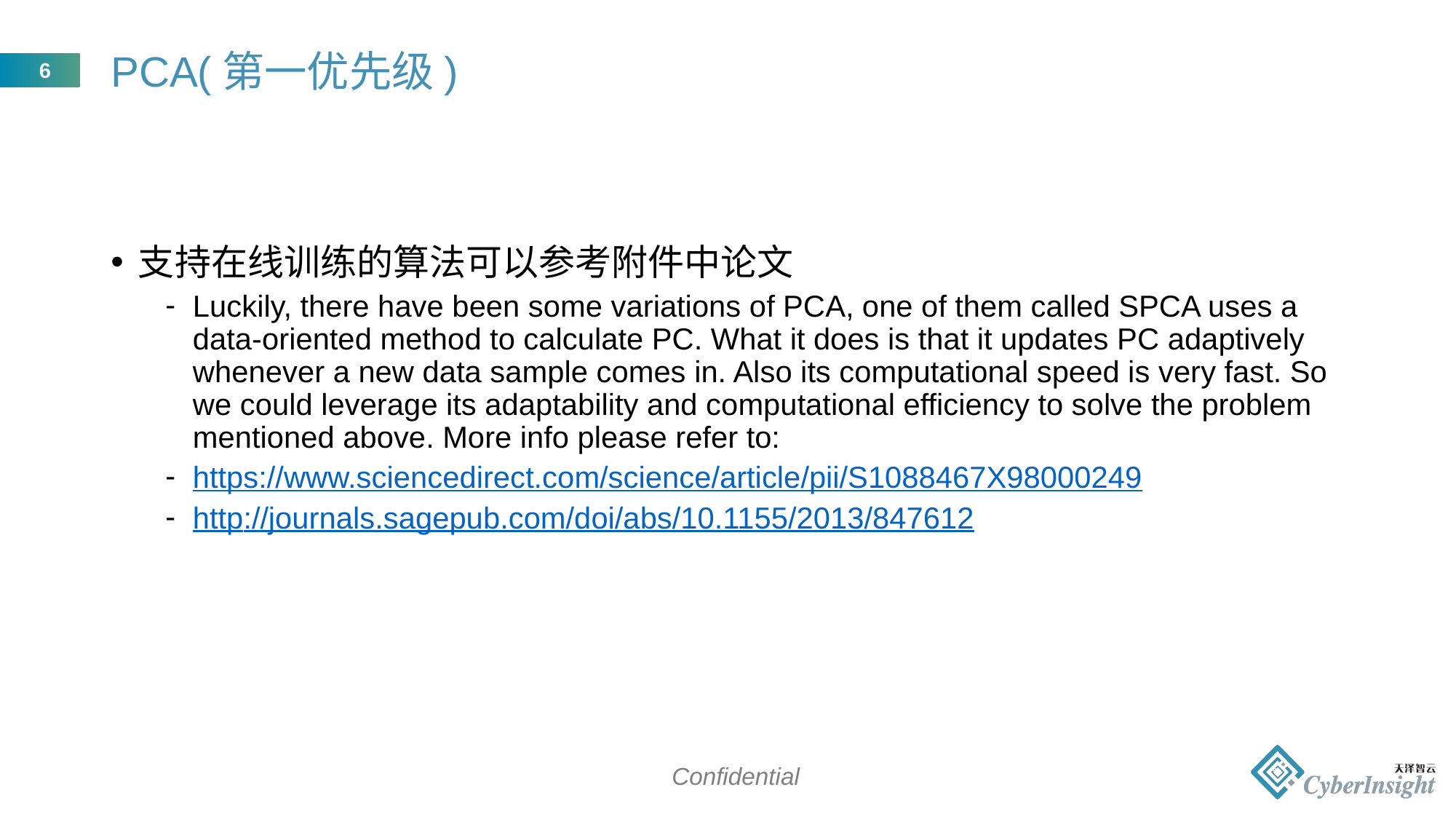

# PCA(第一优先级)

支持在线训练的算法可以参考附件中论文
Luckily, there have been some variations of PCA, one of them called SPCA uses a data-oriented method to calculate PC. What it does is that it updates PC adaptively whenever a new data sample comes in. Also its computational speed is very fast. So we could leverage its adaptability and computational efficiency to solve the problem mentioned above. More info please refer to:
https://www.sciencedirect.com/science/article/pii/S1088467X98000249
http://journals.sagepub.com/doi/abs/10.1155/2013/847612